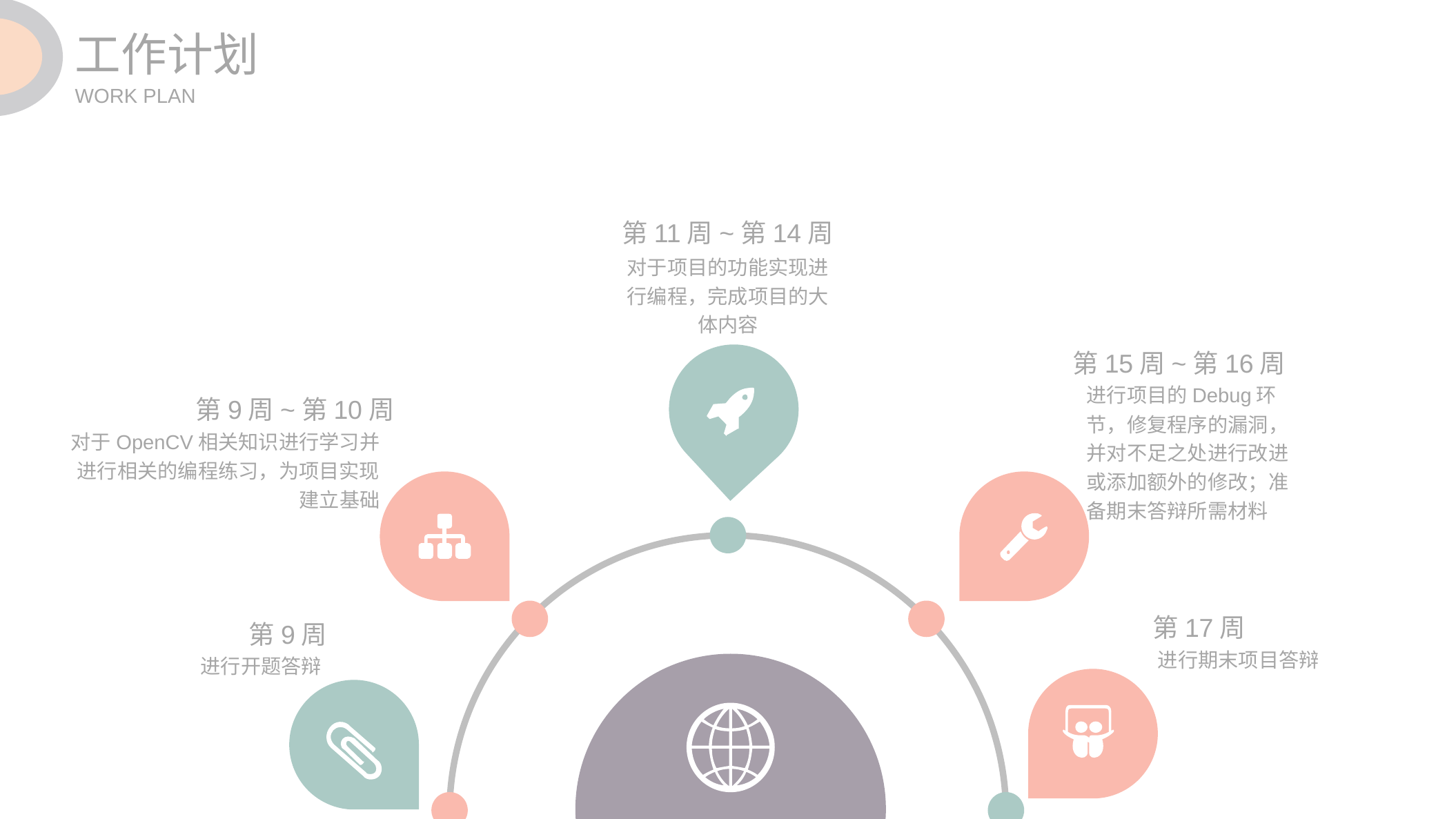

工作计划

WORK PLAN
第11周~第14周
对于项目的功能实现进行编程，完成项目的大体内容

第15周~第16周
进行项目的Debug环节，修复程序的漏洞，并对不足之处进行改进或添加额外的修改；准备期末答辩所需材料
第9周~第10周
对于OpenCV相关知识进行学习并进行相关的编程练习，为项目实现建立基础

第17周
第9周
进行期末项目答辩
进行开题答辩